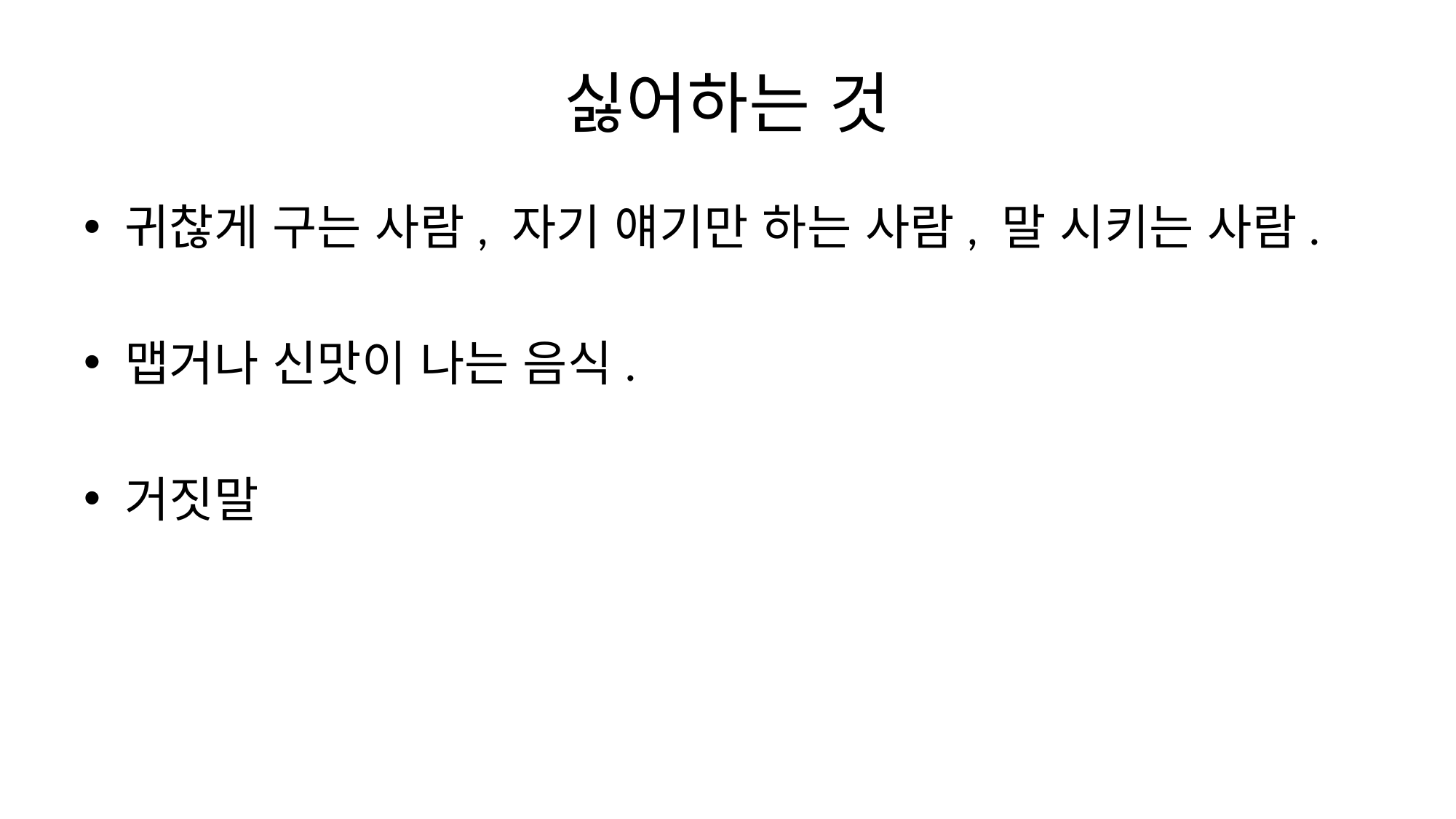

# 싫어하는 것
귀찮게 구는 사람, 자기 얘기만 하는 사람, 말 시키는 사람.

맵거나 신맛이 나는 음식.

거짓말